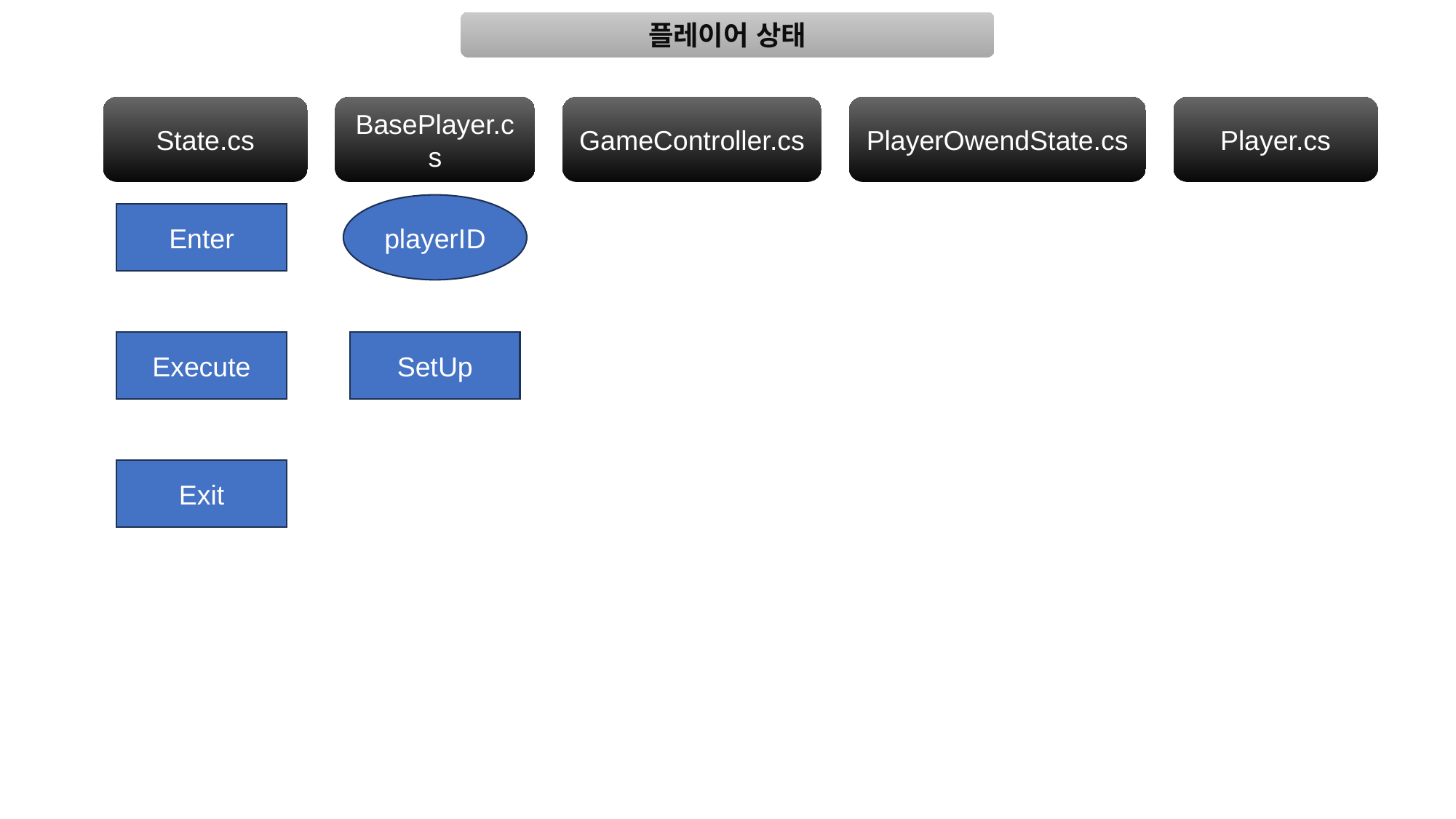

플레이어 상태
State.cs
BasePlayer.cs
GameController.cs
PlayerOwendState.cs
Player.cs
playerID
Enter
Execute
SetUp
Exit